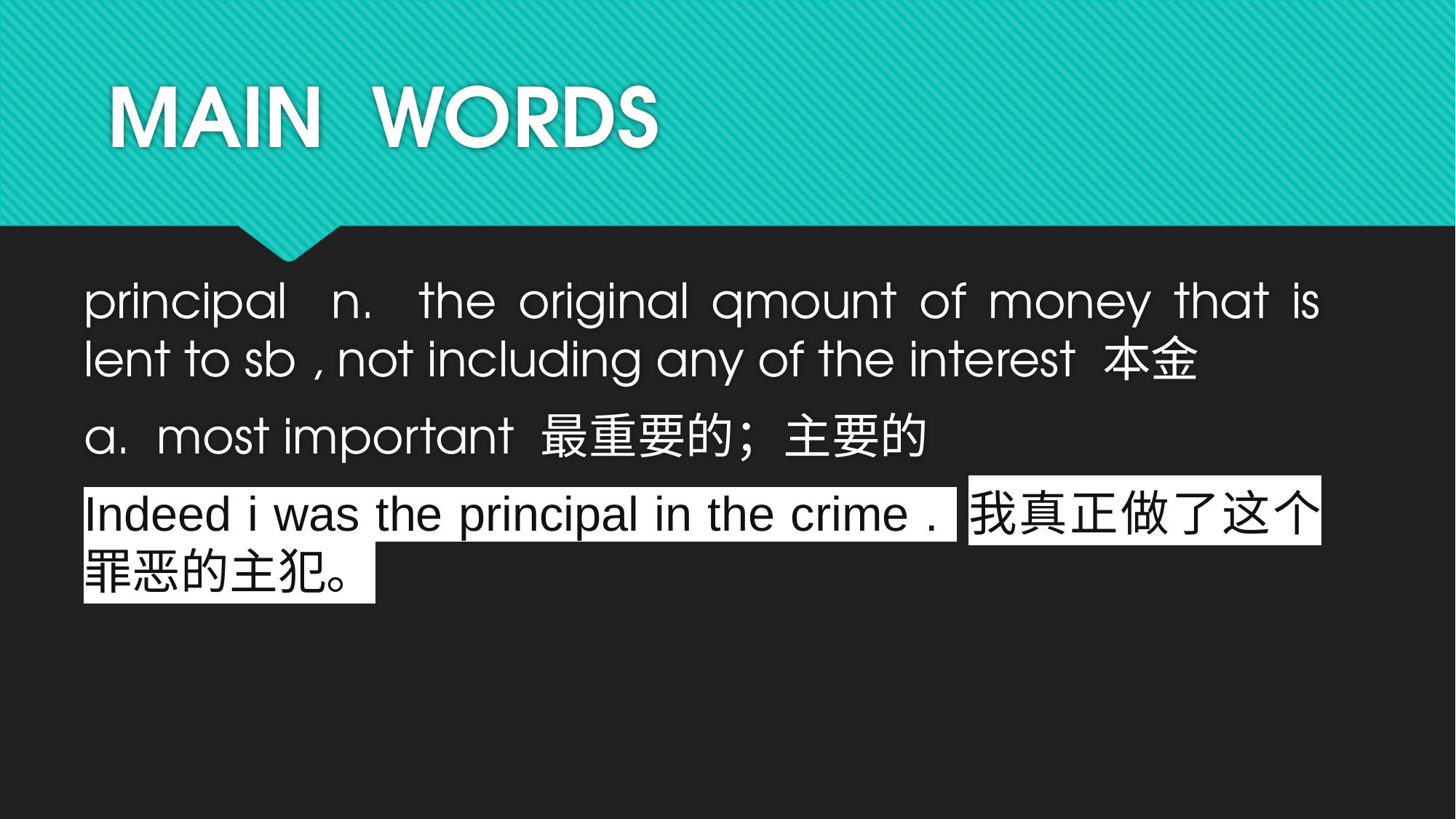

# MAIN  WORDS
principal  n.  the original qmount of money that is lent to sb , not including any of the interest 本金
a.  most important 最重要的；主要的
Indeed i was the principal in the crime . 我真正做了这个罪恶的主犯。